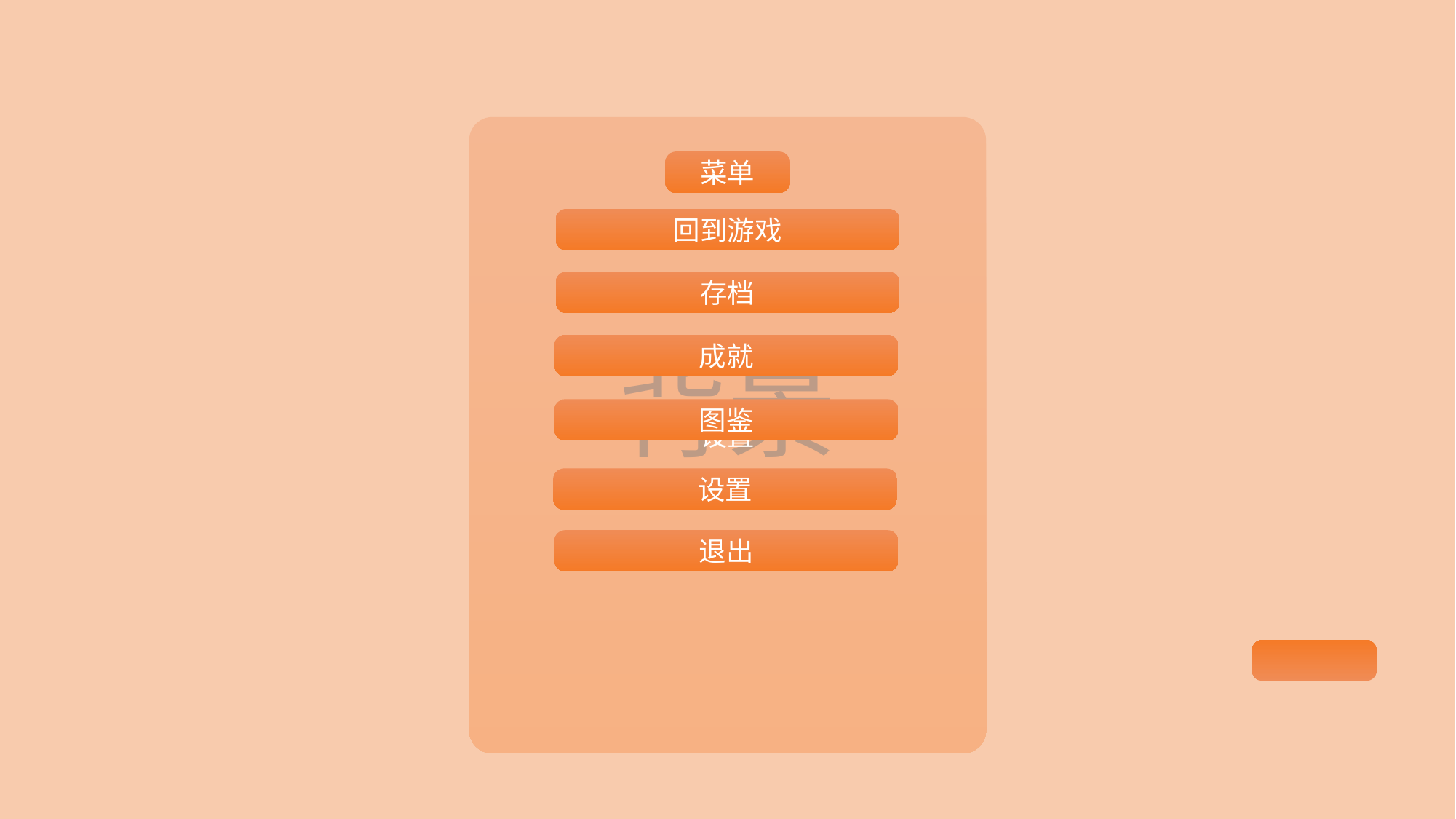

设置
菜单
回到游戏
存档
背景
成就
图鉴
设置
退出